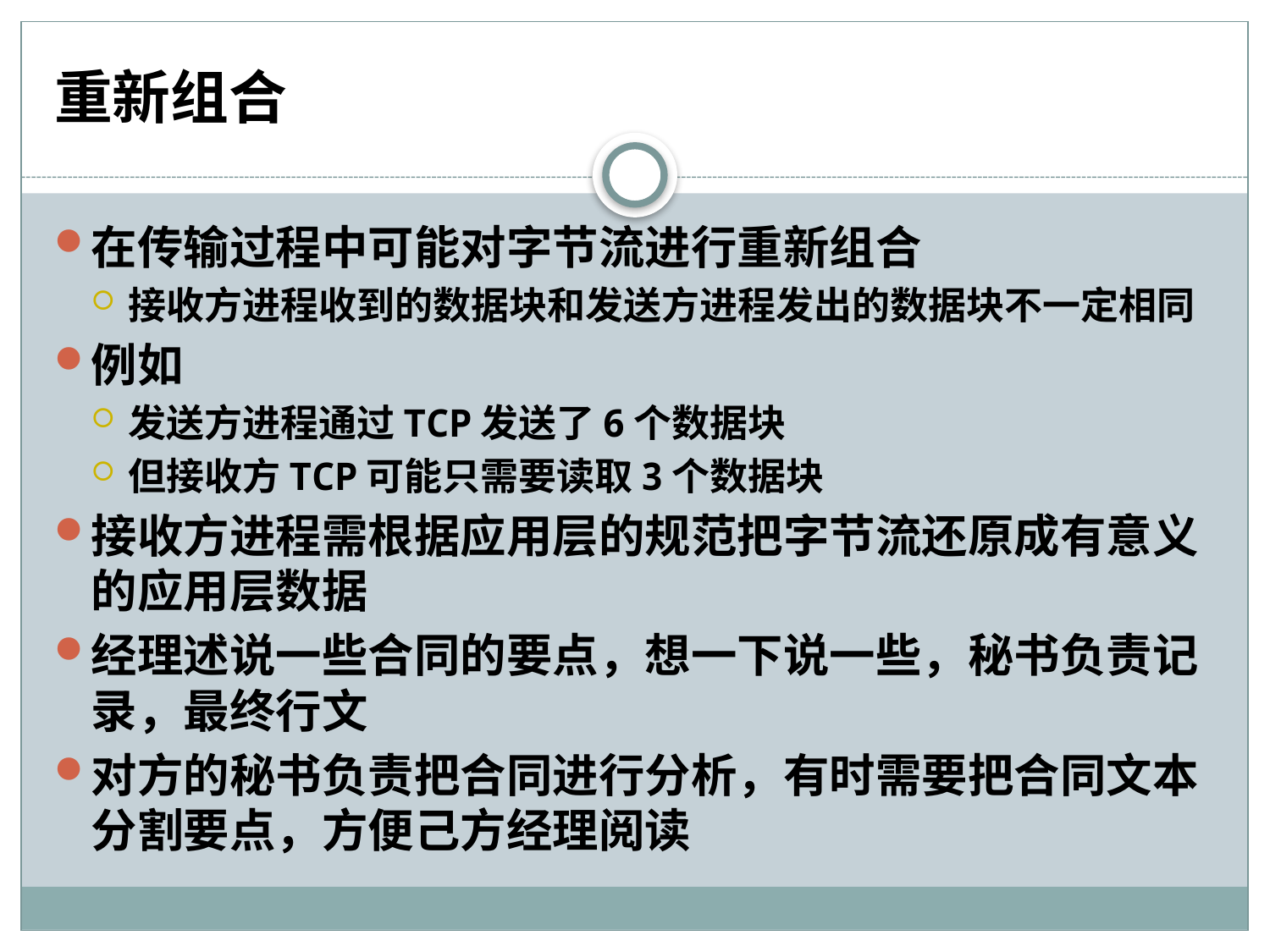

# 重新组合
在传输过程中可能对字节流进行重新组合
接收方进程收到的数据块和发送方进程发出的数据块不一定相同
例如
发送方进程通过TCP发送了6个数据块
但接收方TCP可能只需要读取3个数据块
接收方进程需根据应用层的规范把字节流还原成有意义的应用层数据
经理述说一些合同的要点，想一下说一些，秘书负责记录，最终行文
对方的秘书负责把合同进行分析，有时需要把合同文本分割要点，方便己方经理阅读